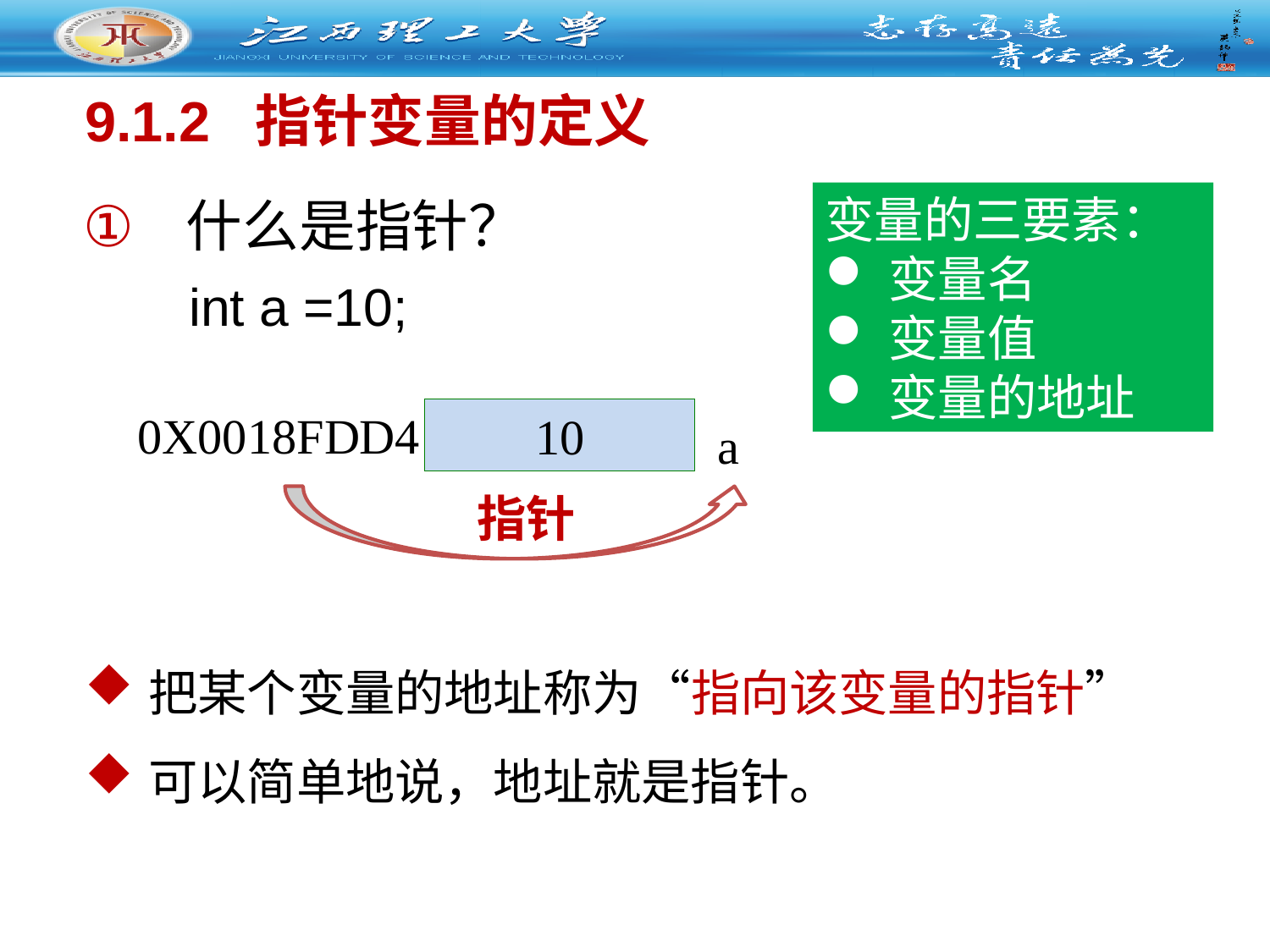

# 9.1.2  指针变量的定义
变量的三要素：
变量名
变量值
变量的地址
什么是指针？
    int a =10;
0X0018FDD4
10
a
指针

把某个变量的地址称为“指向该变量的指针”
可以简单地说，地址就是指针。